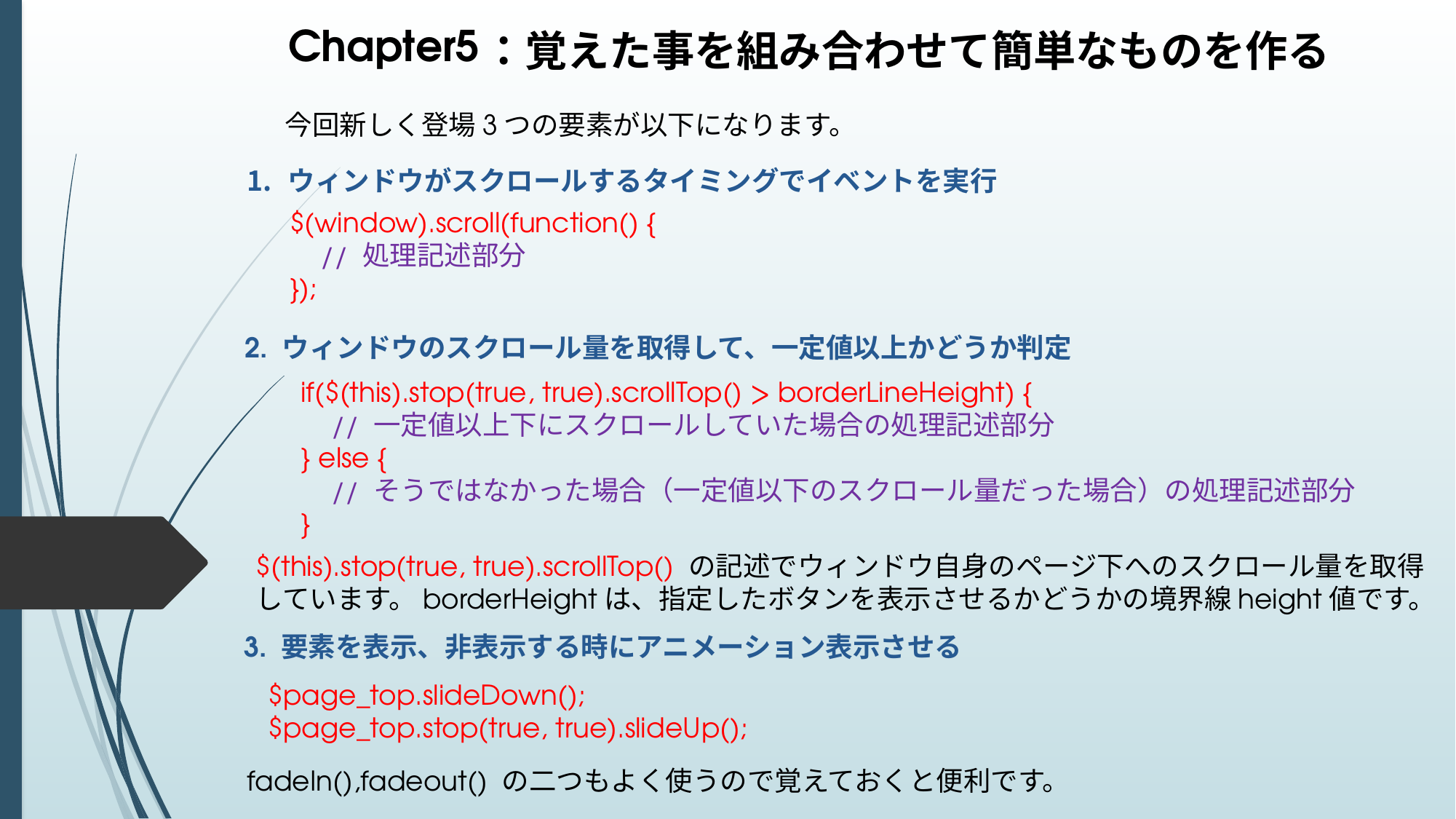

Chapter5
：覚えた事を組み合わせて簡単なものを作る
今回新しく登場3つの要素が以下になります。
ウィンドウがスクロールするタイミングでイベントを実行
$(window).scroll(function() {
    // 処理記述部分
});
2. ウィンドウのスクロール量を取得して、一定値以上かどうか判定
if($(this).stop(true, true).scrollTop() > borderLineHeight) {
    // 一定値以上下にスクロールしていた場合の処理記述部分
} else {
    // そうではなかった場合（一定値以下のスクロール量だった場合）の処理記述部分
}
$(this).stop(true, true).scrollTop() の記述でウィンドウ自身のページ下へのスクロール量を取得
しています。borderHeightは、指定したボタンを表示させるかどうかの境界線height値です。
3. 要素を表示、非表示する時にアニメーション表示させる
$page_top.slideDown();
$page_top.stop(true, true).slideUp();
fadeIn(),fadeout() の二つもよく使うので覚えておくと便利です。